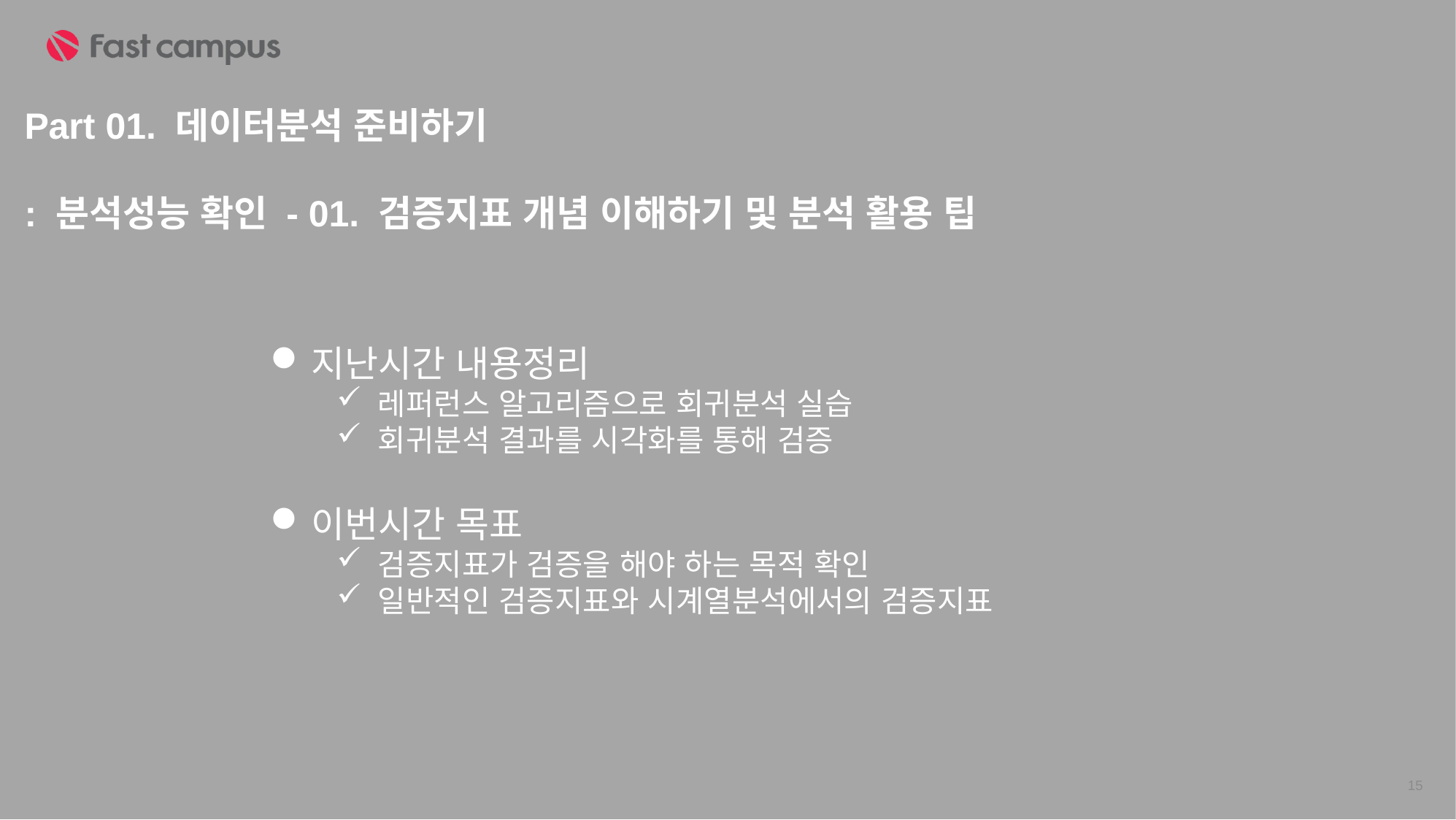

Part 01. 데이터분석 준비하기

: 분석성능 확인 - 01. 검증지표 개념 이해하기 및 분석 활용 팁
지난시간 내용정리
레퍼런스 알고리즘으로 회귀분석 실습
회귀분석 결과를 시각화를 통해 검증

이번시간 목표
검증지표가 검증을 해야 하는 목적 확인
일반적인 검증지표와 시계열분석에서의 검증지표
15